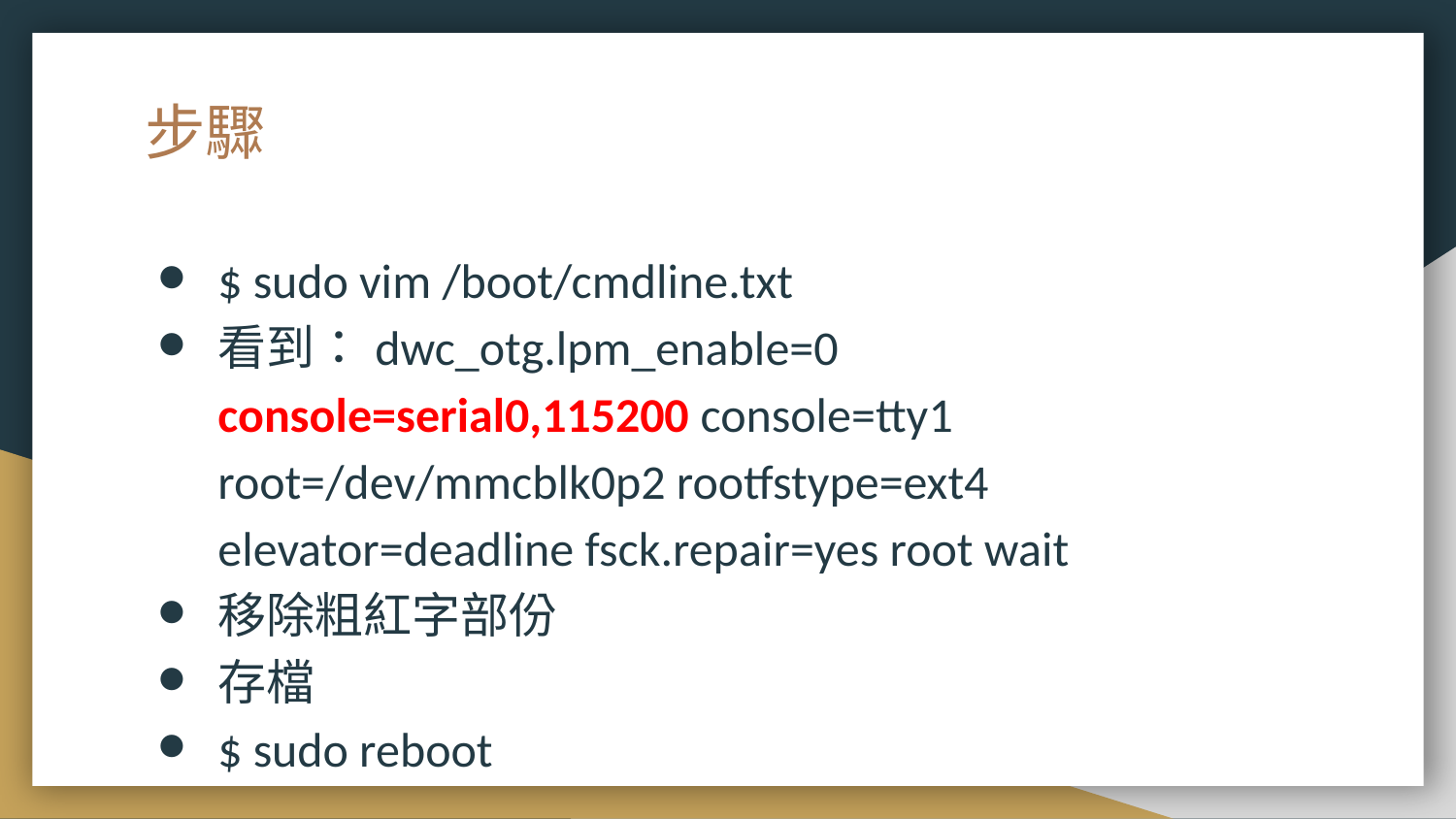

# 步驟
$ sudo vim /boot/cmdline.txt
看到：dwc_otg.lpm_enable=0 console=serial0,115200 console=tty1 root=/dev/mmcblk0p2 rootfstype=ext4 elevator=deadline fsck.repair=yes root wait
移除粗紅字部份
存檔
$ sudo reboot